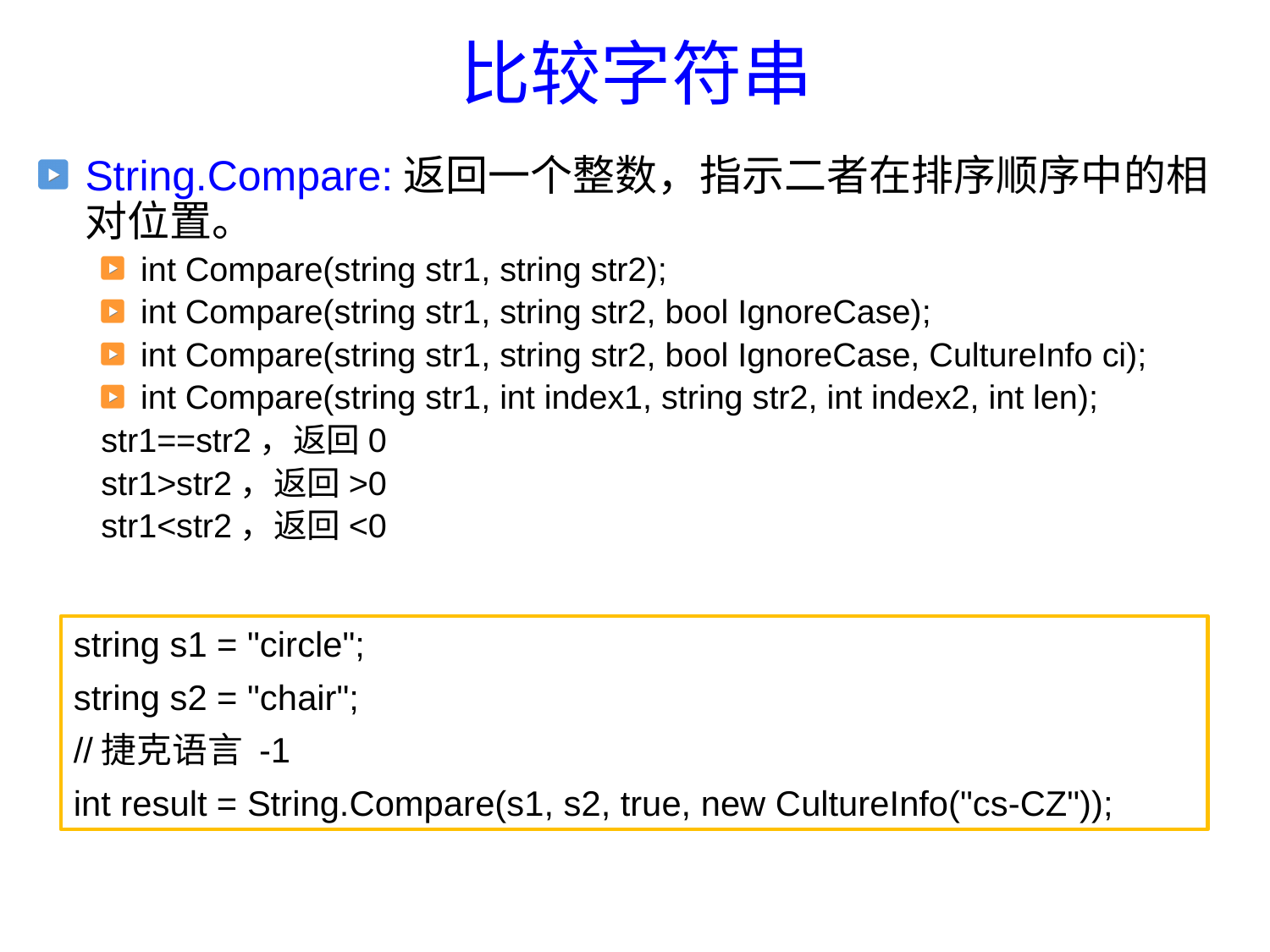

# 比较字符串
String.Compare:返回一个整数，指示二者在排序顺序中的相对位置。
int Compare(string str1, string str2);
int Compare(string str1, string str2, bool IgnoreCase);
int Compare(string str1, string str2, bool IgnoreCase, CultureInfo ci);
int Compare(string str1, int index1, string str2, int index2, int len);
str1==str2，返回0
str1>str2，返回>0
str1<str2，返回<0

string s1 = "circle";
string s2 = "chair";
//捷克语言 -1
int result = String.Compare(s1, s2, true, new CultureInfo("cs-CZ"));